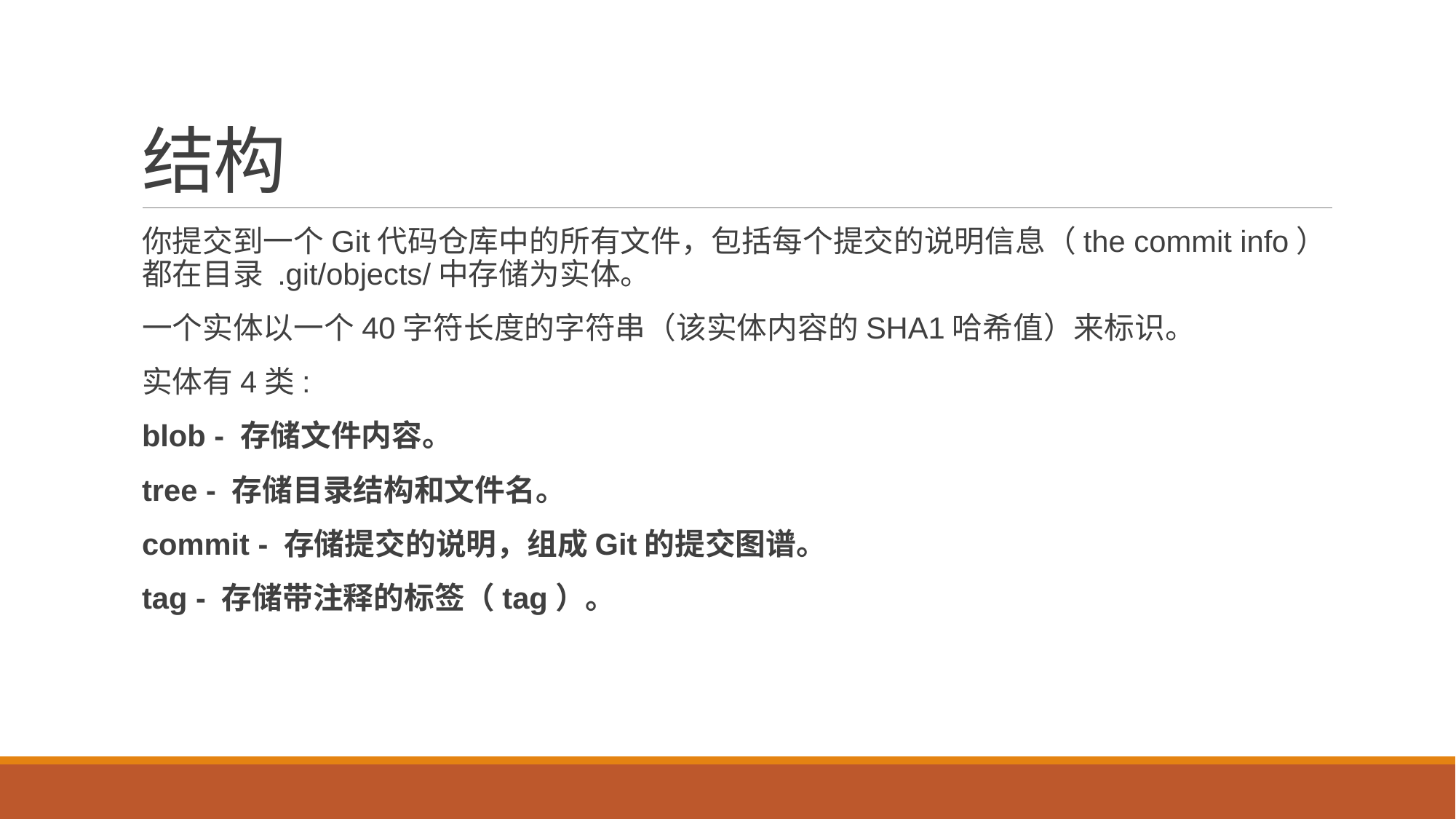

# 结构
你提交到一个Git代码仓库中的所有文件，包括每个提交的说明信息（the commit info）都在目录 .git/objects/中存储为实体。
一个实体以一个40字符长度的字符串（该实体内容的SHA1哈希值）来标识。
实体有4类:
blob - 存储文件内容。
tree - 存储目录结构和文件名。
commit - 存储提交的说明，组成Git的提交图谱。
tag - 存储带注释的标签（tag）。